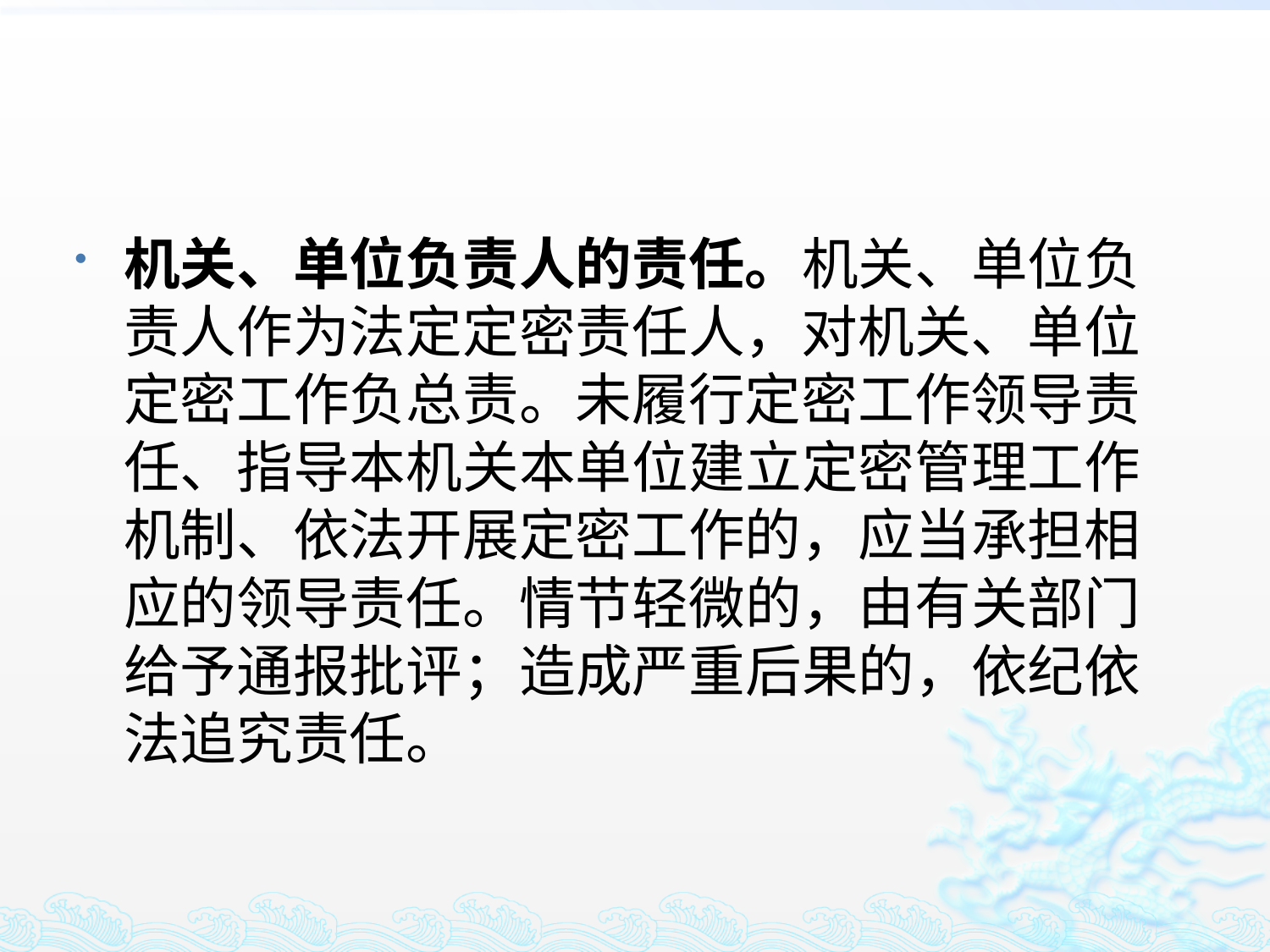

#
机关、单位负责人的责任。机关、单位负责人作为法定定密责任人，对机关、单位定密工作负总责。未履行定密工作领导责任、指导本机关本单位建立定密管理工作机制、依法开展定密工作的，应当承担相应的领导责任。情节轻微的，由有关部门给予通报批评；造成严重后果的，依纪依法追究责任。